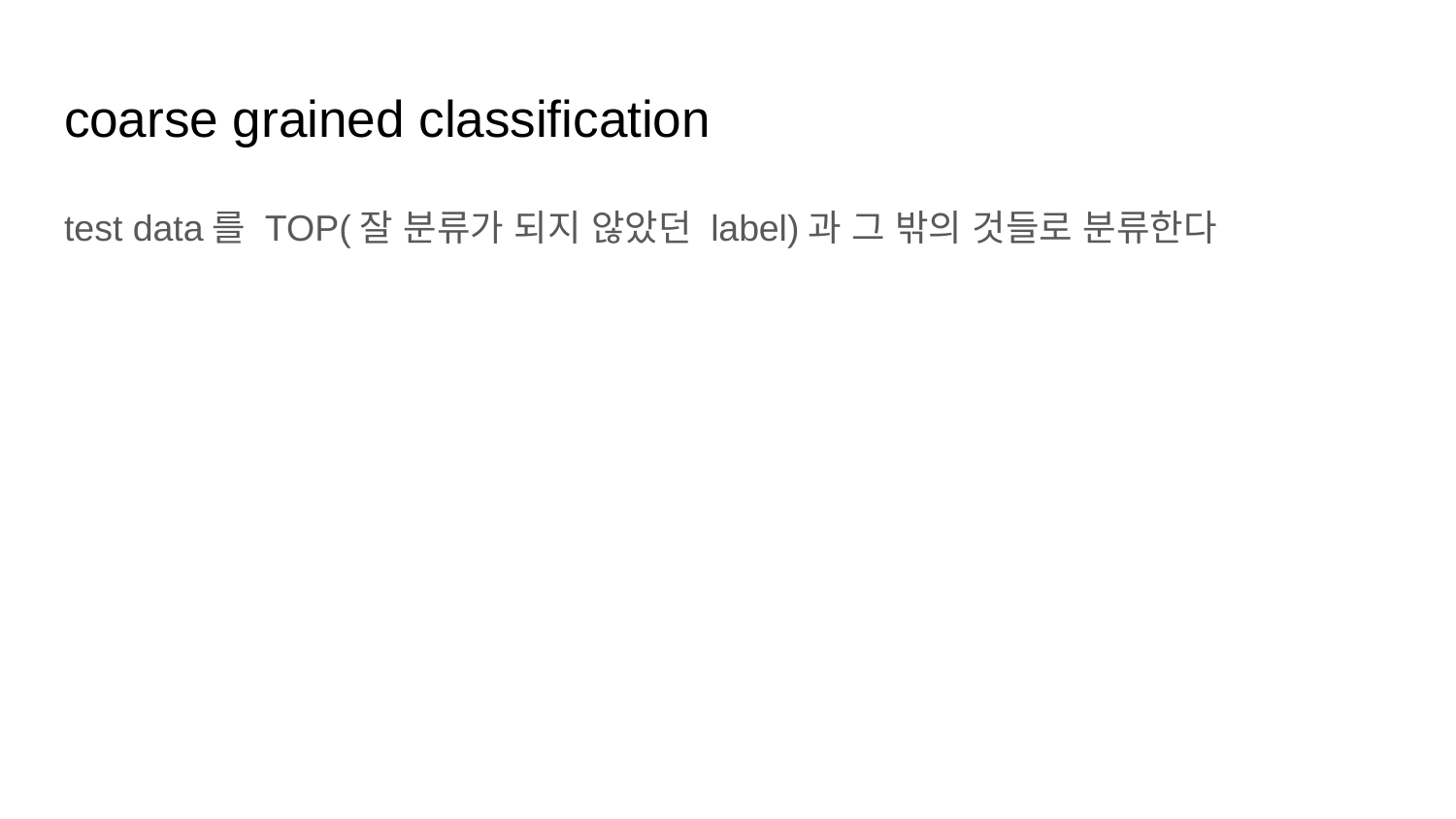

# coarse grained classification
test data를 TOP(잘 분류가 되지 않았던 label)과 그 밖의 것들로 분류한다